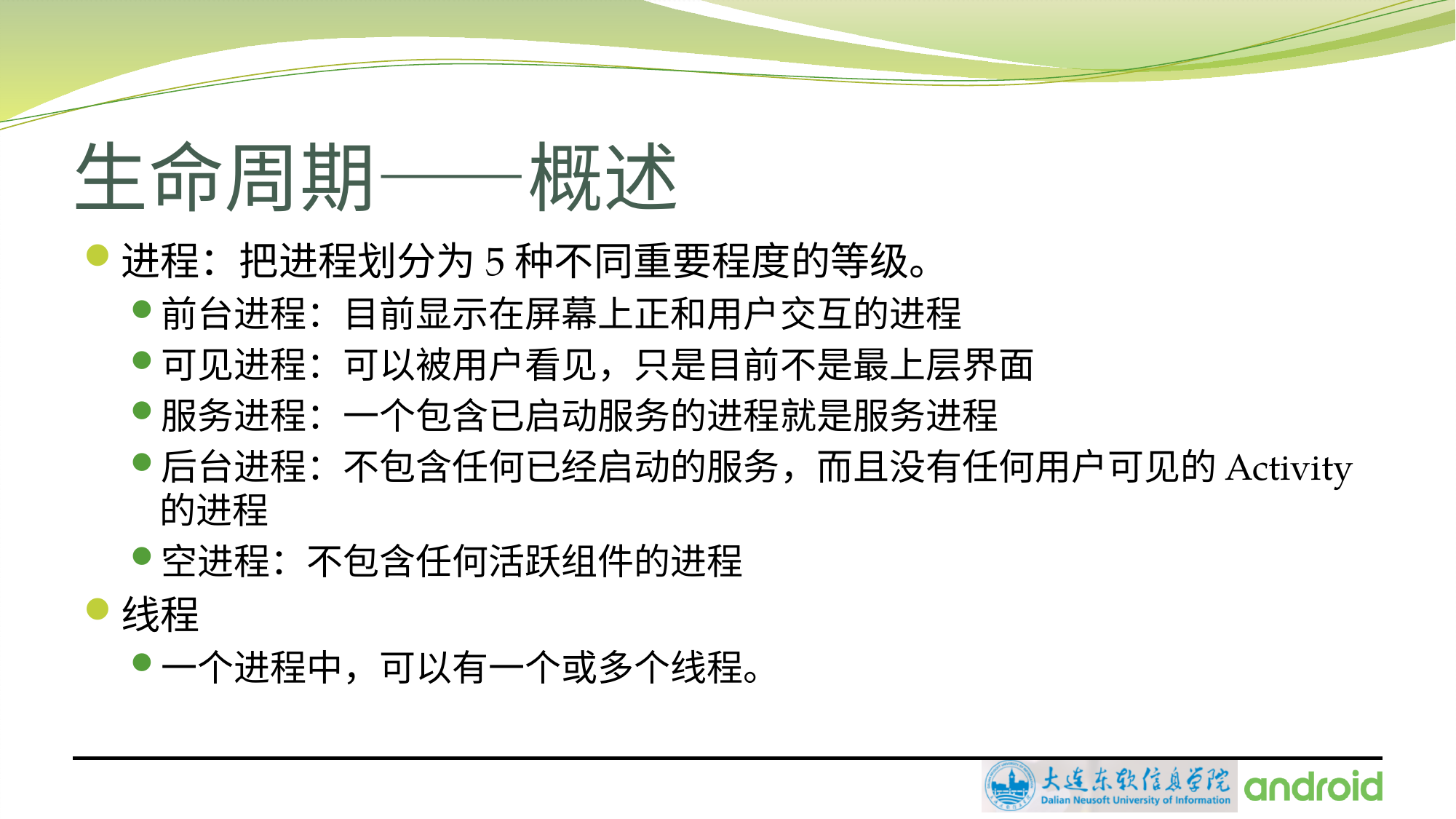

# 生命周期——概述
进程：把进程划分为5种不同重要程度的等级。
前台进程：目前显示在屏幕上正和用户交互的进程
可见进程：可以被用户看见，只是目前不是最上层界面
服务进程：一个包含已启动服务的进程就是服务进程
后台进程：不包含任何已经启动的服务，而且没有任何用户可见的Activity的进程
空进程：不包含任何活跃组件的进程
线程
一个进程中，可以有一个或多个线程。